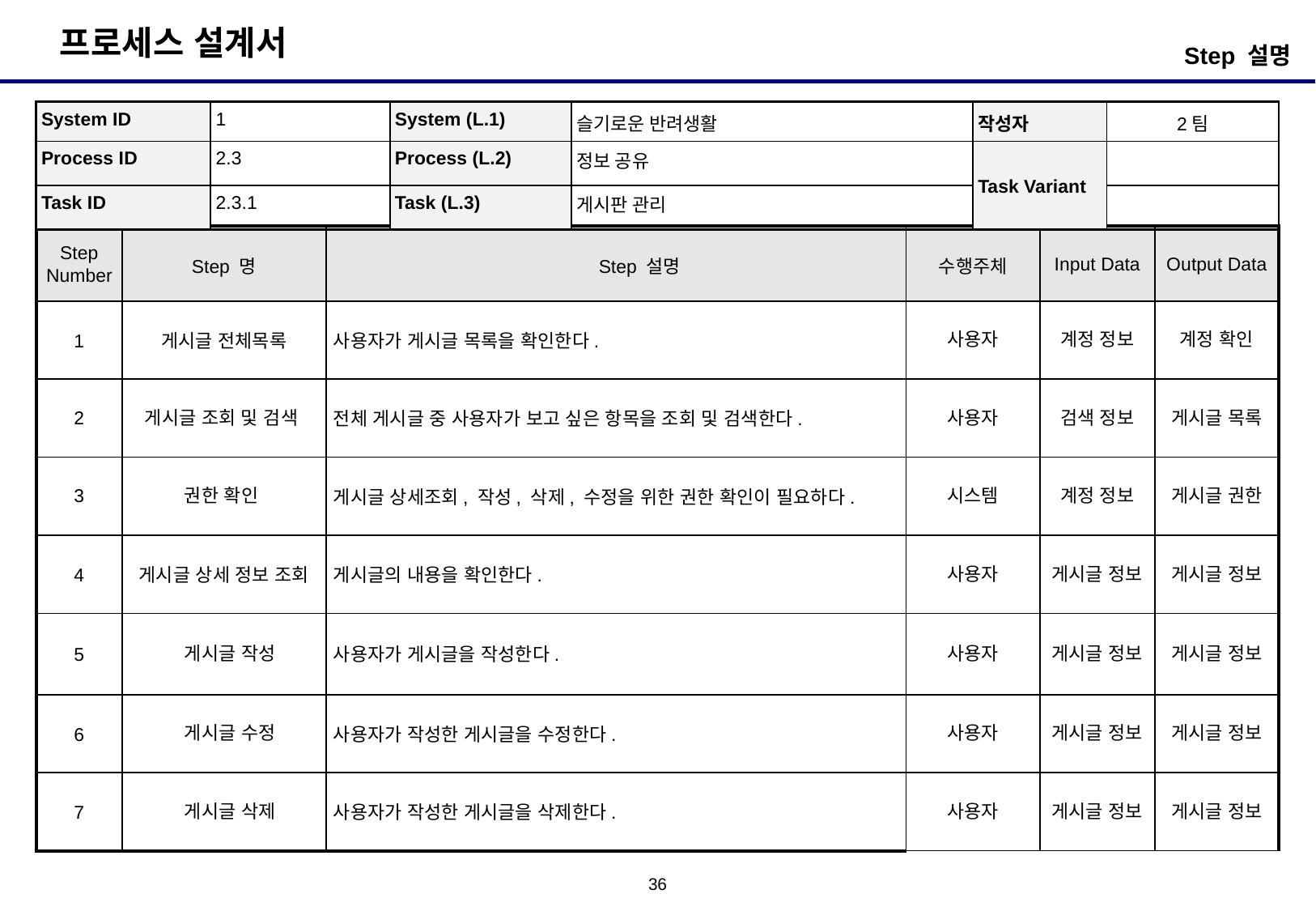

Step 설명
| System ID | 1 | System (L.1) | 슬기로운 반려생활 | 작성자 | 2팀 |
| --- | --- | --- | --- | --- | --- |
| Process ID | 2.3 | Process (L.2) | 정보 공유 | Task Variant |  |
| Task ID | 2.3.1 | Task (L.3) | 게시판 관리 |  |  |
| Step Number | Step 명 | Step 설명 | 수행주체 | Input Data | Output Data |
| --- | --- | --- | --- | --- | --- |
| 1 | 게시글 전체목록 | 사용자가 게시글 목록을 확인한다. | 사용자 | 계정 정보 | 계정 확인 |
| 2 | 게시글 조회 및 검색 | 전체 게시글 중 사용자가 보고 싶은 항목을 조회 및 검색한다. | 사용자 | 검색 정보 | 게시글 목록 |
| 3 | 권한 확인 | 게시글 상세조회, 작성, 삭제, 수정을 위한 권한 확인이 필요하다. | 시스템 | 계정 정보 | 게시글 권한 |
| 4 | 게시글 상세 정보 조회 | 게시글의 내용을 확인한다. | 사용자 | 게시글 정보 | 게시글 정보 |
| 5 | 게시글 작성 | 사용자가 게시글을 작성한다. | 사용자 | 게시글 정보 | 게시글 정보 |
| 6 | 게시글 수정 | 사용자가 작성한 게시글을 수정한다. | 사용자 | 게시글 정보 | 게시글 정보 |
| 7 | 게시글 삭제 | 사용자가 작성한 게시글을 삭제한다. | 사용자 | 게시글 정보 | 게시글 정보 |